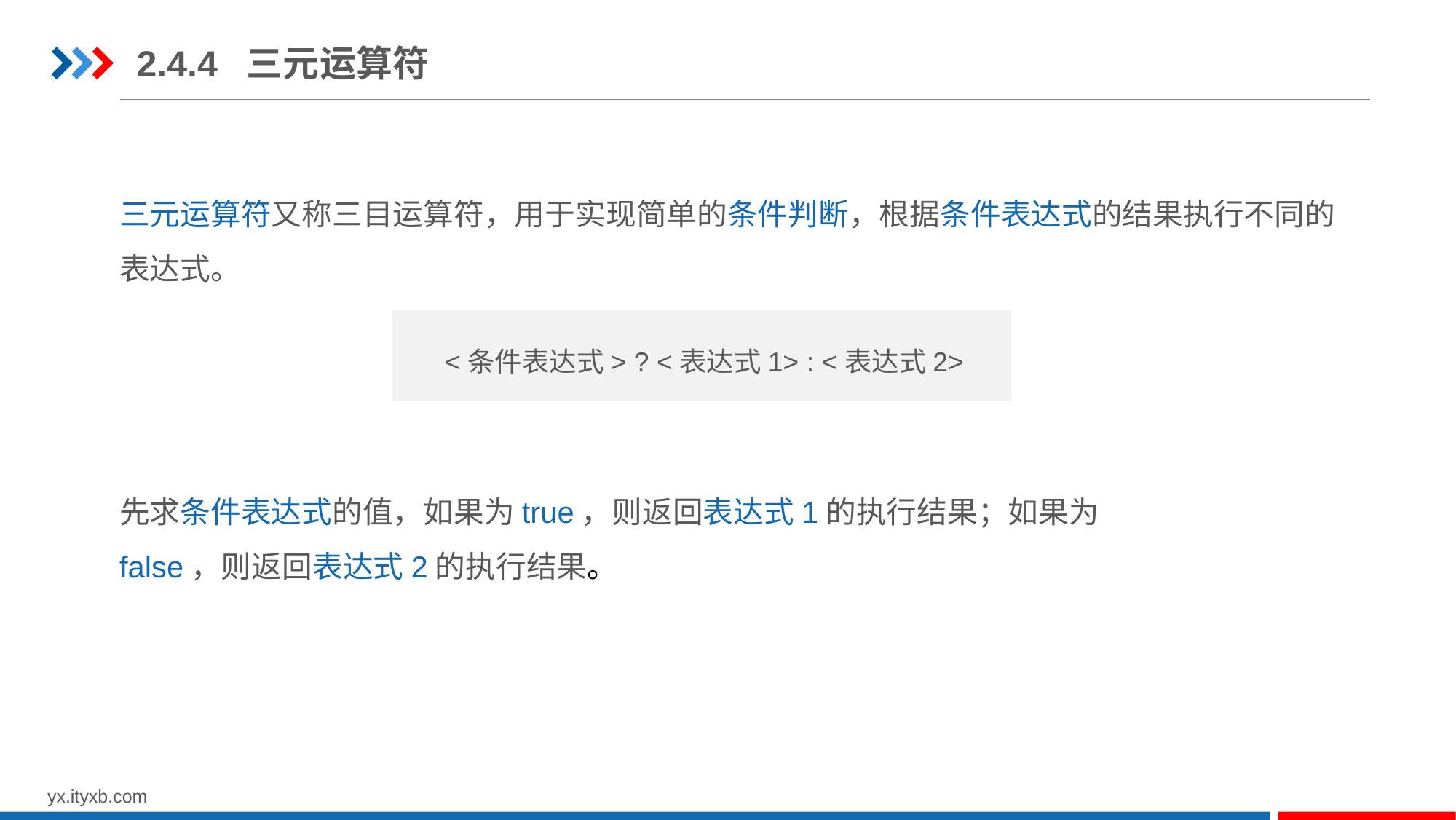

2.4.4  三元运算符
三元运算符又称三目运算符，用于实现简单的条件判断，根据条件表达式的结果执行不同的表达式。

<条件表达式> ? <表达式1> : <表达式2>
先求条件表达式的值，如果为true，则返回表达式1的执行结果；如果为false，则返回表达式2的执行结果。